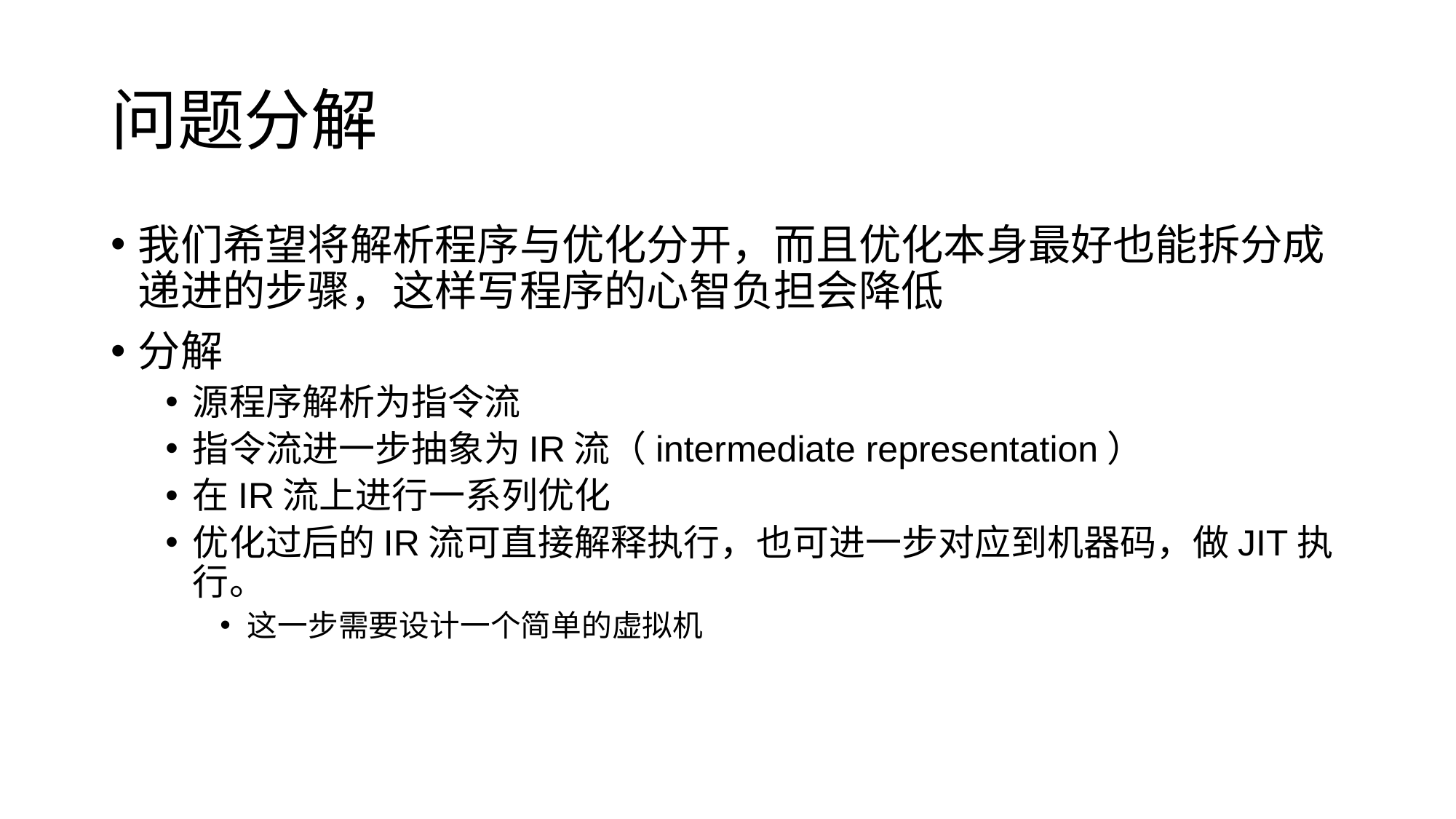

# 问题分解
我们希望将解析程序与优化分开，而且优化本身最好也能拆分成递进的步骤，这样写程序的心智负担会降低
分解
源程序解析为指令流
指令流进一步抽象为IR流（intermediate representation）
在IR流上进行一系列优化
优化过后的IR流可直接解释执行，也可进一步对应到机器码，做JIT执行。
这一步需要设计一个简单的虚拟机